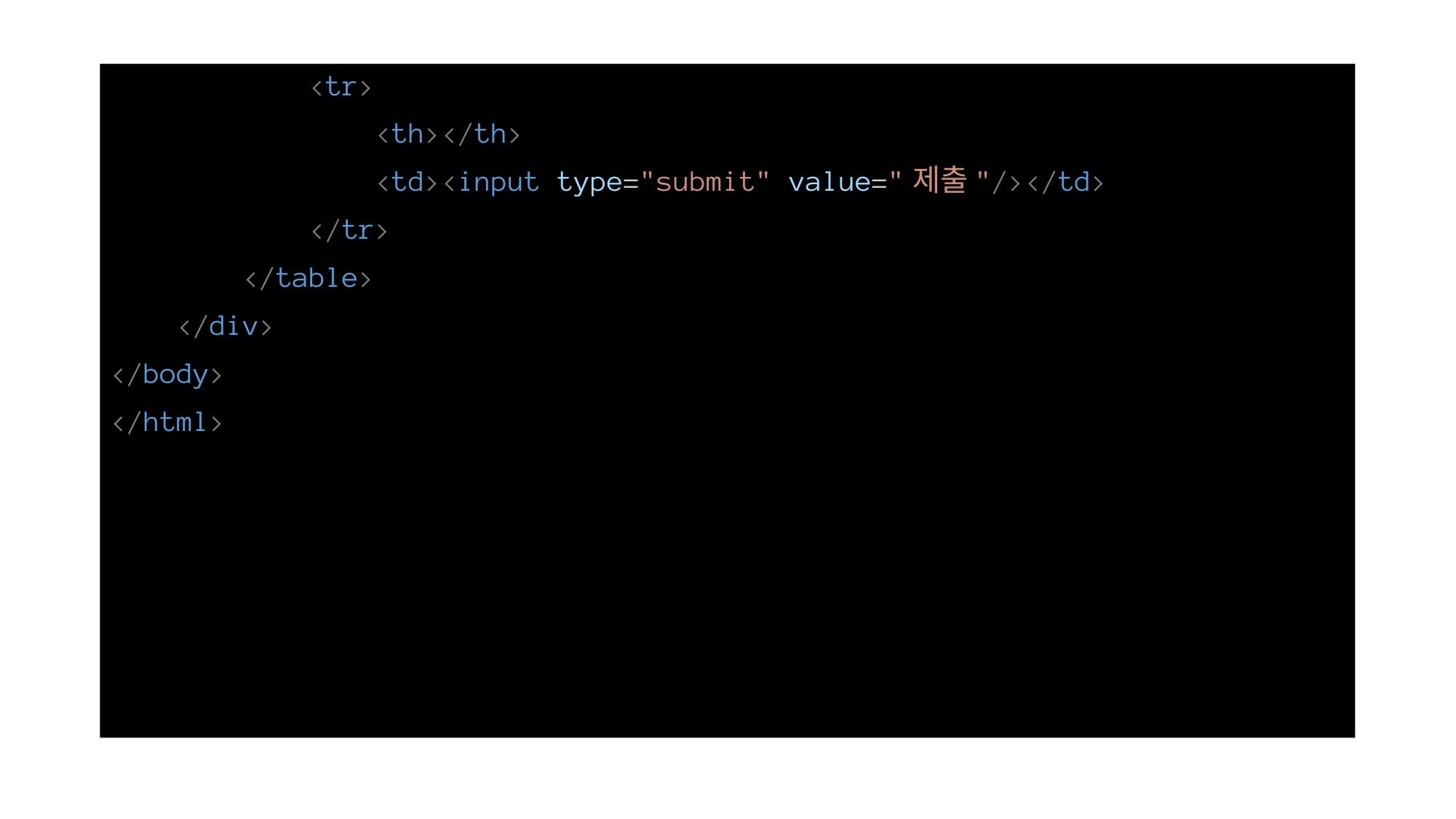

<tr>
                <th></th>
                <td><input type="submit" value="제출"/></td>
            </tr>
        </table>
    </div>
</body>
</html>